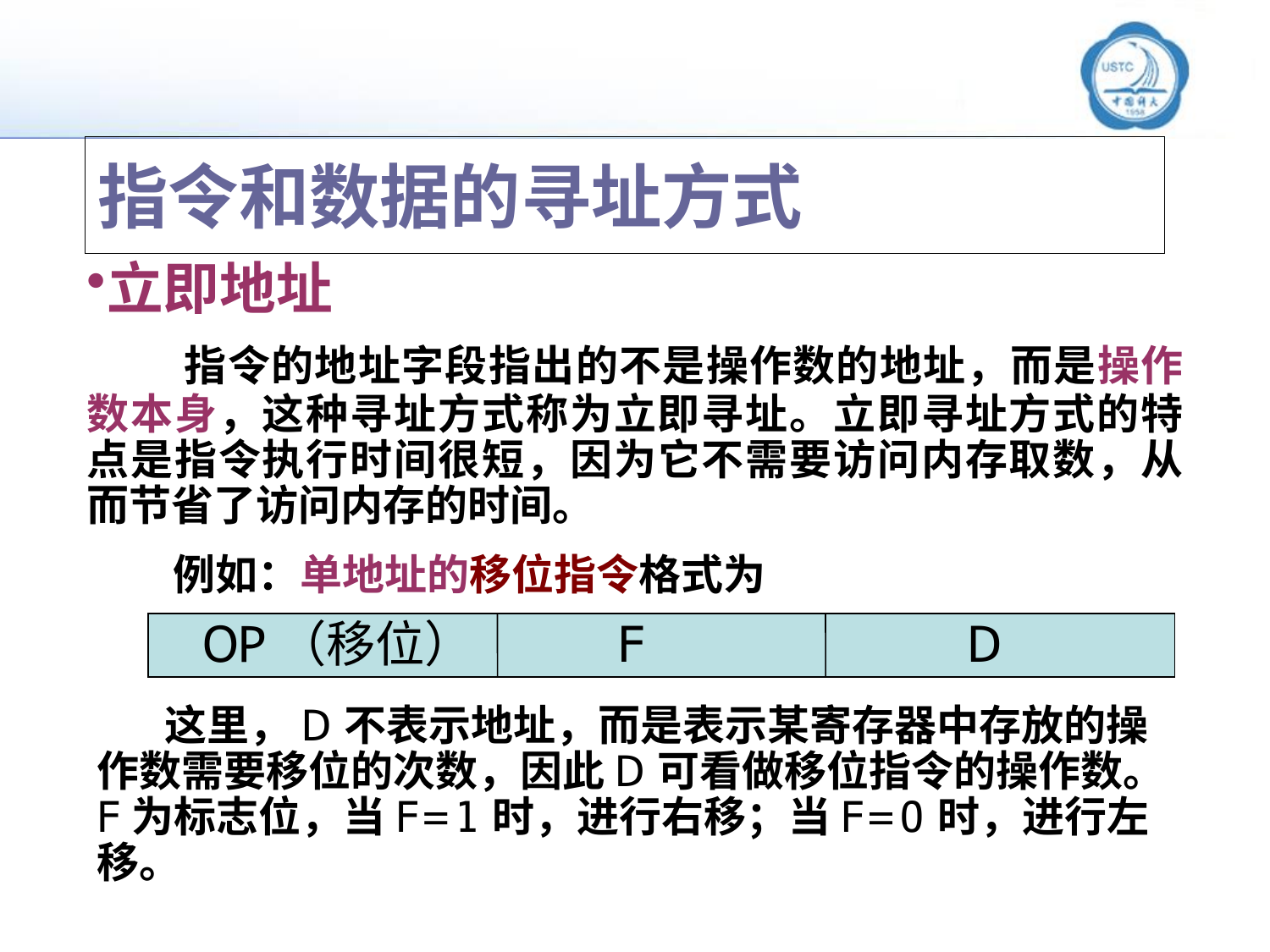

# 指令和数据的寻址方式
立即地址
      指令的地址字段指出的不是操作数的地址，而是操作数本身，这种寻址方式称为立即寻址。立即寻址方式的特点是指令执行时间很短，因为它不需要访问内存取数，从而节省了访问内存的时间。
        例如：单地址的移位指令格式为

OP（移位）            F                     D

      这里，D不表示地址，而是表示某寄存器中存放的操作数需要移位的次数，因此D可看做移位指令的操作数。F为标志位，当F=1时，进行右移；当F=0时，进行左移。